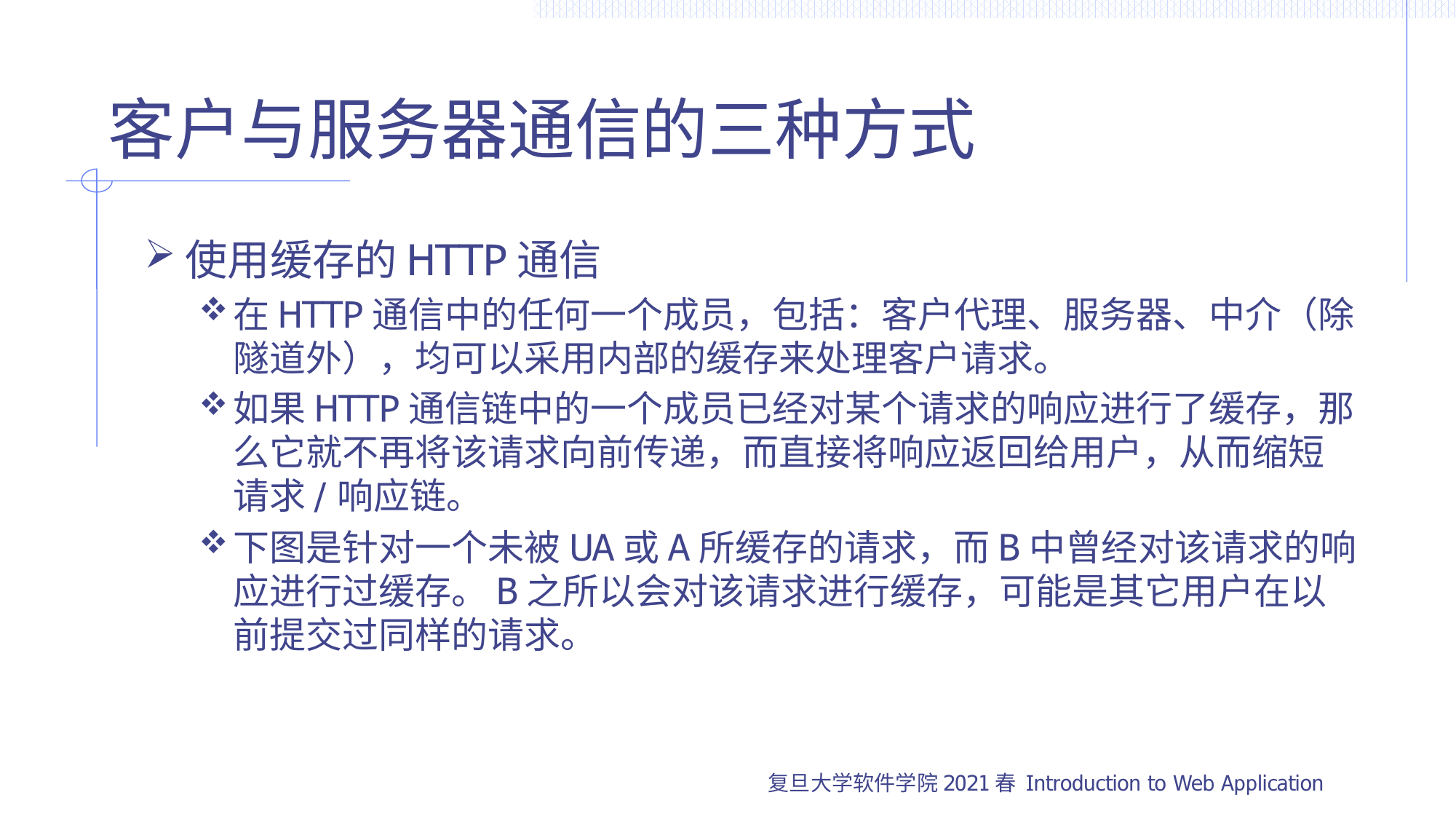

# 客户与服务器通信的三种方式
使用缓存的HTTP通信
在HTTP通信中的任何一个成员，包括：客户代理、服务器、中介（除隧道外），均可以采用内部的缓存来处理客户请求。
如果HTTP通信链中的一个成员已经对某个请求的响应进行了缓存，那么它就不再将该请求向前传递，而直接将响应返回给用户，从而缩短请求/响应链。
下图是针对一个未被UA或A所缓存的请求，而B中曾经对该请求的响应进行过缓存。B之所以会对该请求进行缓存，可能是其它用户在以前提交过同样的请求。